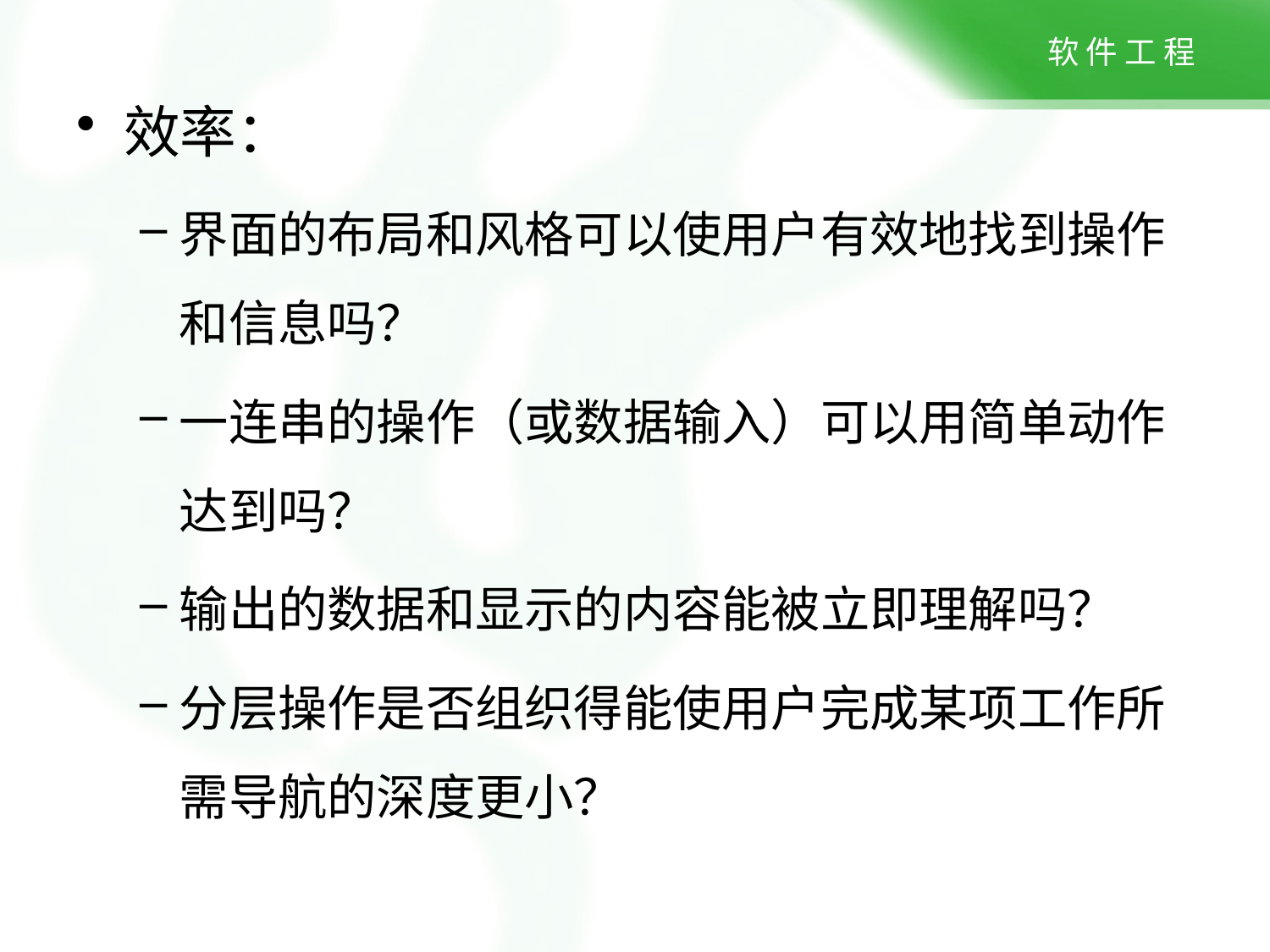

效率：
界面的布局和风格可以使用户有效地找到操作和信息吗？
一连串的操作（或数据输入）可以用简单动作达到吗？
输出的数据和显示的内容能被立即理解吗？
分层操作是否组织得能使用户完成某项工作所需导航的深度更小？